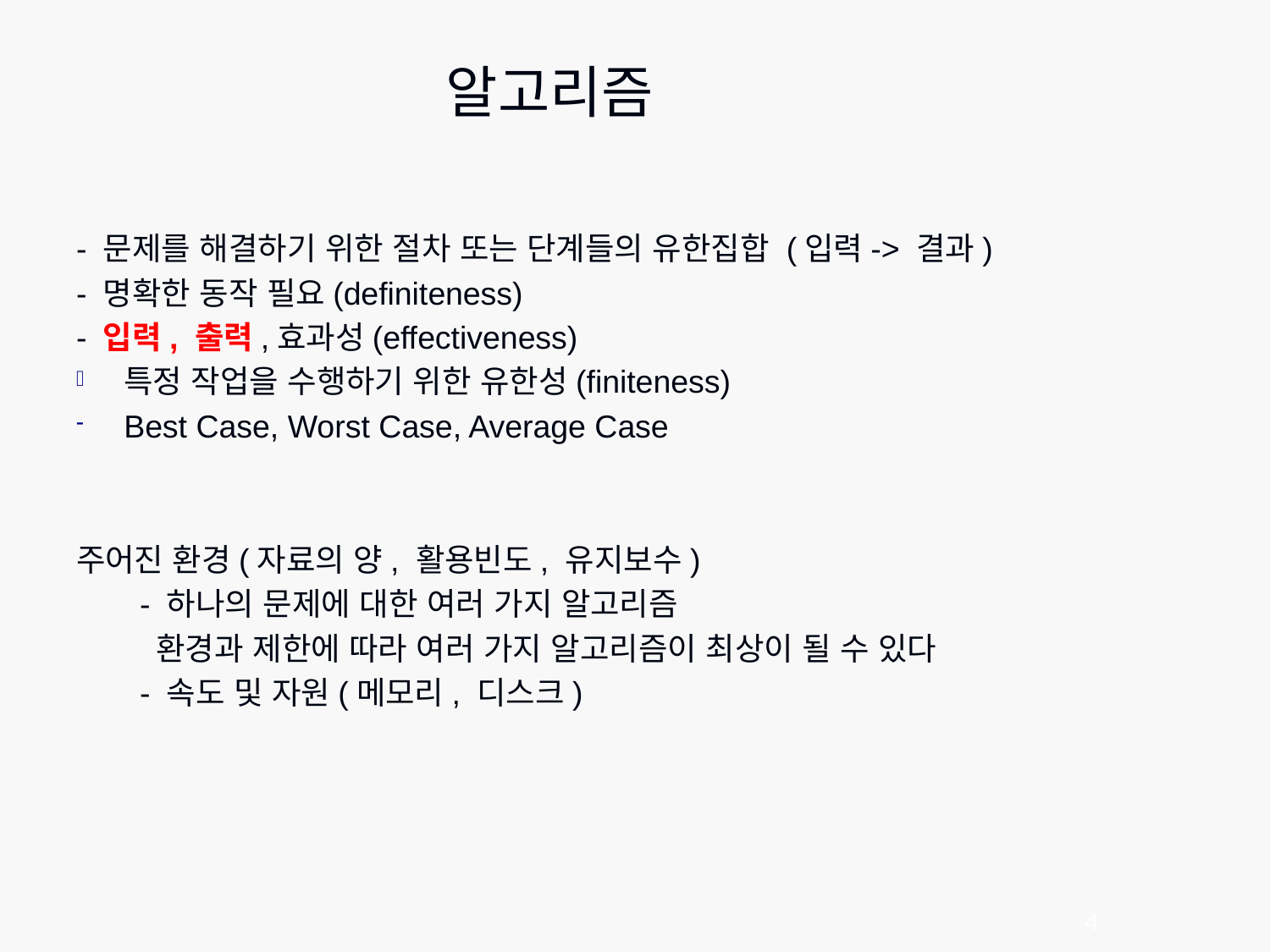

# 알고리즘
- 문제를 해결하기 위한 절차 또는 단계들의 유한집합 (입력-> 결과)
- 명확한 동작 필요(definiteness)
- 입력, 출력,효과성(effectiveness)
특정 작업을 수행하기 위한 유한성(finiteness)
Best Case, Worst Case, Average Case

주어진 환경(자료의 양, 활용빈도, 유지보수)
- 하나의 문제에 대한 여러 가지 알고리즘
 환경과 제한에 따라 여러 가지 알고리즘이 최상이 될 수 있다
- 속도 및 자원(메모리, 디스크)
4